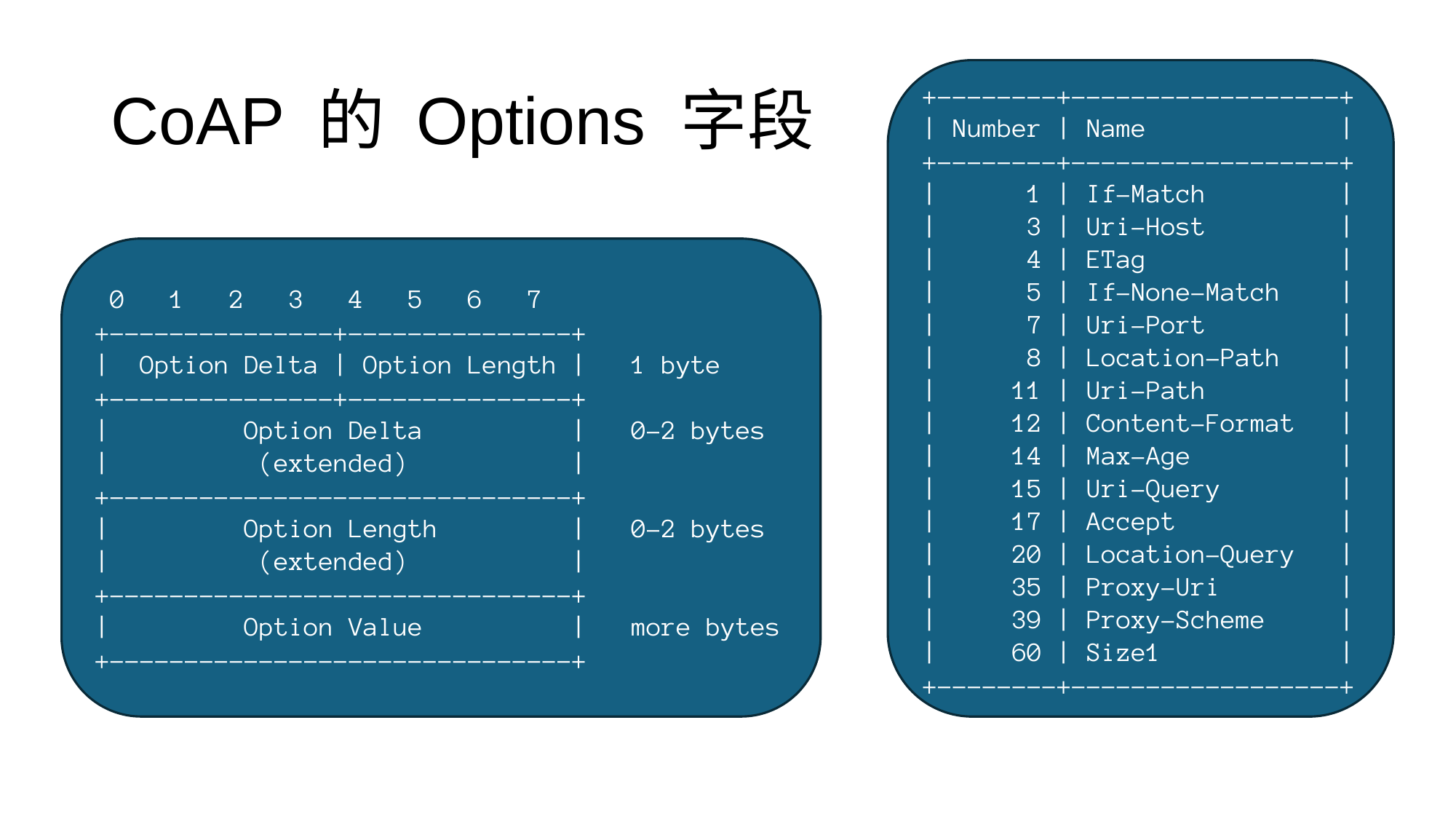

# CoAP 的 Options 字段
+--------+------------------+
| Number | Name             |
+--------+------------------+
|      1 | If-Match         |
|      3 | Uri-Host         |
|      4 | ETag             |
|      5 | If-None-Match    |
|      7 | Uri-Port         |
|      8 | Location-Path    |
|     11 | Uri-Path         |
|     12 | Content-Format   |
|     14 | Max-Age          |
|     15 | Uri-Query        |
|     17 | Accept           |
|     20 | Location-Query   |
|     35 | Proxy-Uri        |
|     39 | Proxy-Scheme     |
|     60 | Size1            |
+--------+------------------+
 0   1   2   3   4   5   6   7
+---------------+---------------+
|  Option Delta | Option Length |   1 byte
+---------------+---------------+
|         Option Delta          |   0-2 bytes
|          (extended)           |
+-------------------------------+
|         Option Length         |   0-2 bytes
|          (extended)           |
+-------------------------------+
|         Option Value          |   more bytes
+-------------------------------+